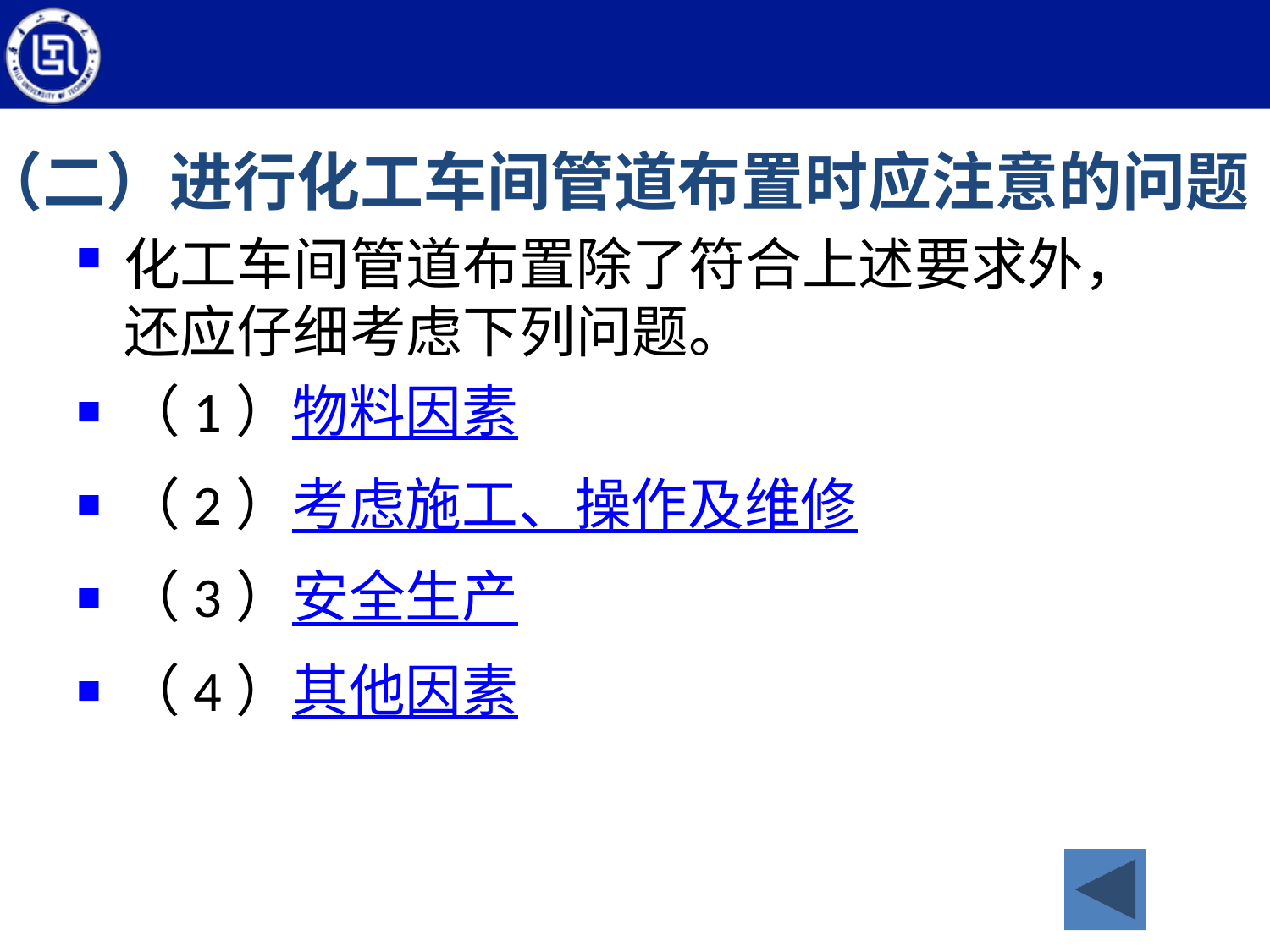

# （二）进行化工车间管道布置时应注意的问题
化工车间管道布置除了符合上述要求外，还应仔细考虑下列问题。
（1）物料因素
（2）考虑施工、操作及维修
（3）安全生产
（4）其他因素